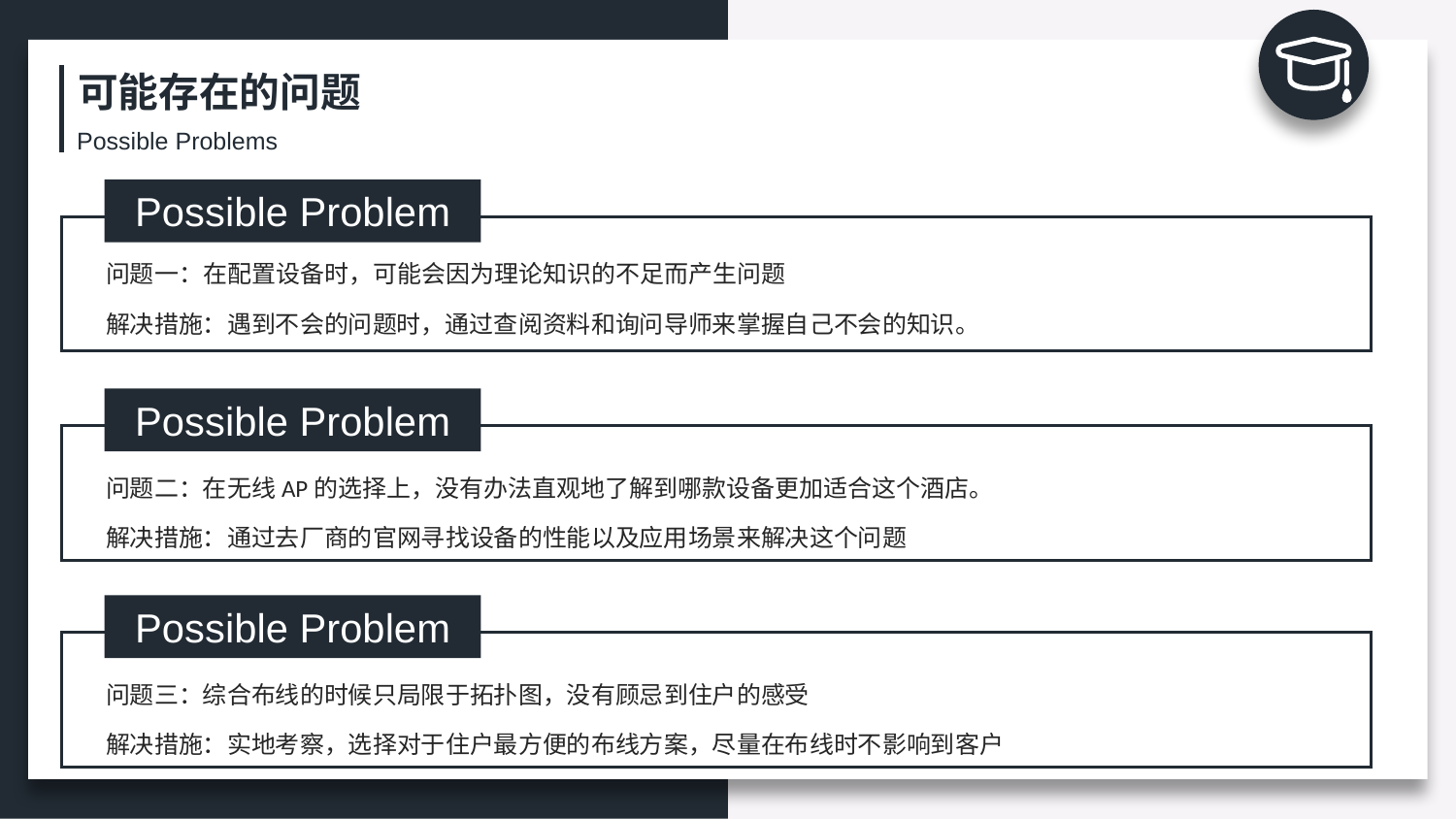

可能存在的问题
Possible Problems
Possible Problem

问题一：在配置设备时，可能会因为理论知识的不足而产生问题
解决措施：遇到不会的问题时，通过查阅资料和询问导师来掌握自己不会的知识。
Possible Problem

问题二：在无线AP的选择上，没有办法直观地了解到哪款设备更加适合这个酒店。
解决措施：通过去厂商的官网寻找设备的性能以及应用场景来解决这个问题
Possible Problem

问题三：综合布线的时候只局限于拓扑图，没有顾忌到住户的感受
解决措施：实地考察，选择对于住户最方便的布线方案，尽量在布线时不影响到客户